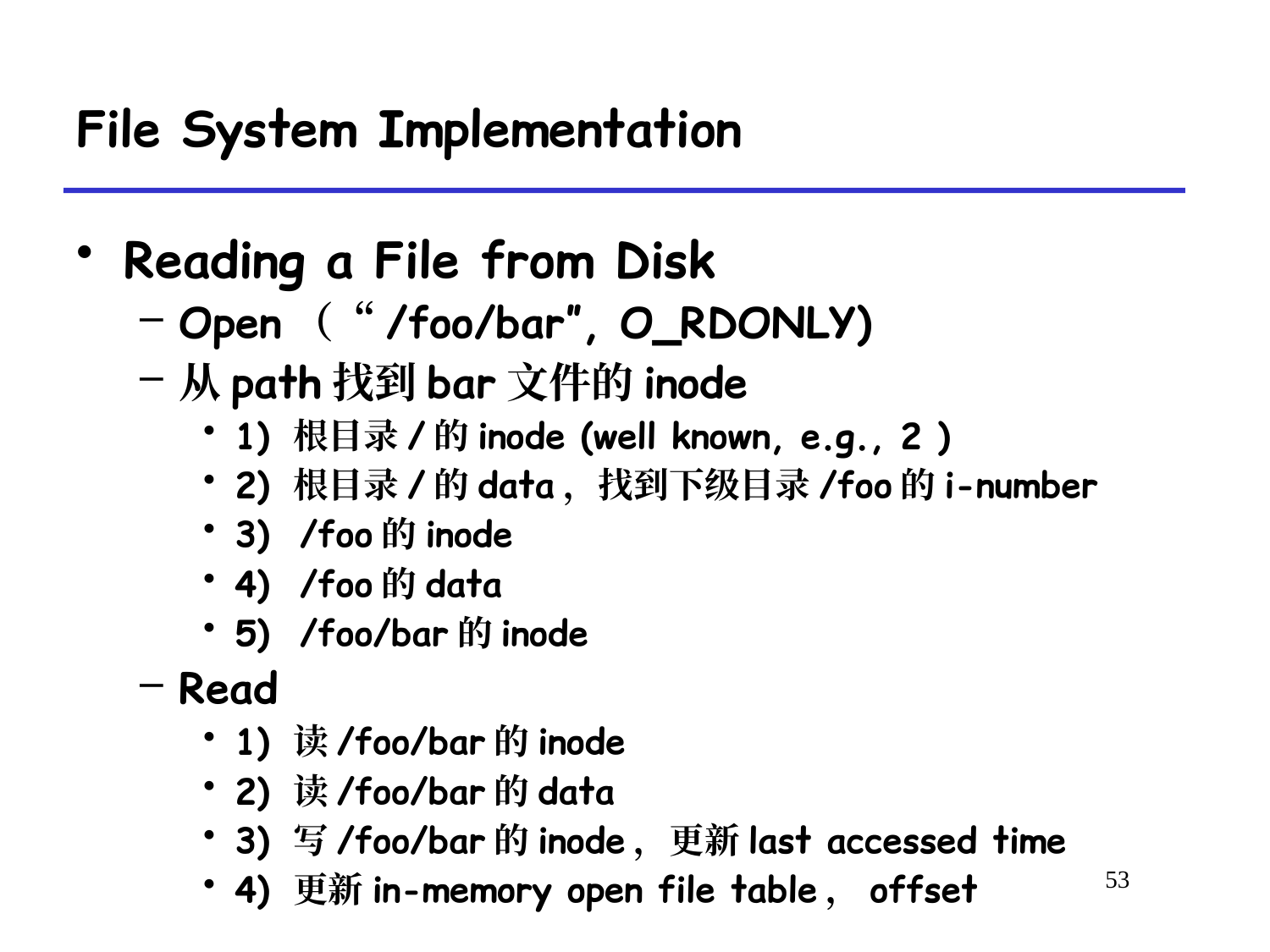

# File System Implementation
Reading a File from Disk
Open（“/foo/bar”, O_RDONLY)
从path找到bar文件的inode
1) 根目录/的inode (well known, e.g., 2 )
2) 根目录/的data，找到下级目录/foo的i-number
3)  /foo的inode
4)  /foo的data
5)  /foo/bar的inode
Read
1) 读/foo/bar的inode
2) 读/foo/bar的data
3) 写/foo/bar的inode，更新last accessed time
4) 更新in-memory open file table，offset
53